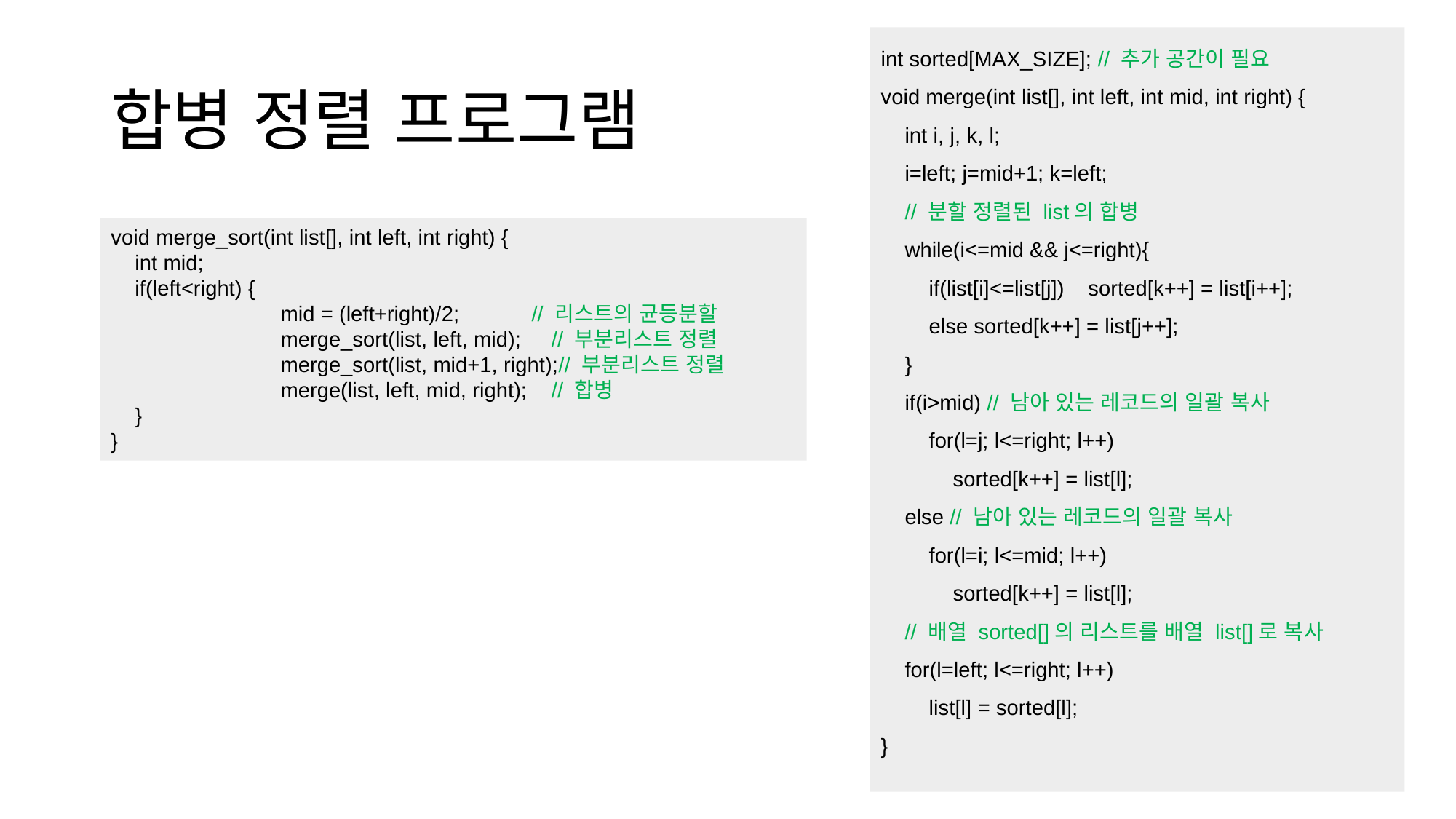

int sorted[MAX_SIZE]; // 추가 공간이 필요
void merge(int list[], int left, int mid, int right) {
    int i, j, k, l;
    i=left; j=mid+1; k=left;
    // 분할 정렬된 list의 합병
    while(i<=mid && j<=right){
        if(list[i]<=list[j])    sorted[k++] = list[i++];
        else sorted[k++] = list[j++];
    }
    if(i>mid) // 남아 있는 레코드의 일괄 복사
        for(l=j; l<=right; l++)
            sorted[k++] = list[l];
    else // 남아 있는 레코드의 일괄 복사
        for(l=i; l<=mid; l++)
            sorted[k++] = list[l];
    // 배열 sorted[]의 리스트를 배열 list[]로 복사
    for(l=left; l<=right; l++)
        list[l] = sorted[l];
}
# 합병 정렬 프로그램
void merge_sort(int list[], int left, int right) {
    int mid;
    if(left<right) {
 mid = (left+right)/2;            // 리스트의 균등분할
 merge_sort(list, left, mid);     // 부분리스트 정렬
 merge_sort(list, mid+1, right);// 부분리스트 정렬
 merge(list, left, mid, right);    // 합병
    }
}